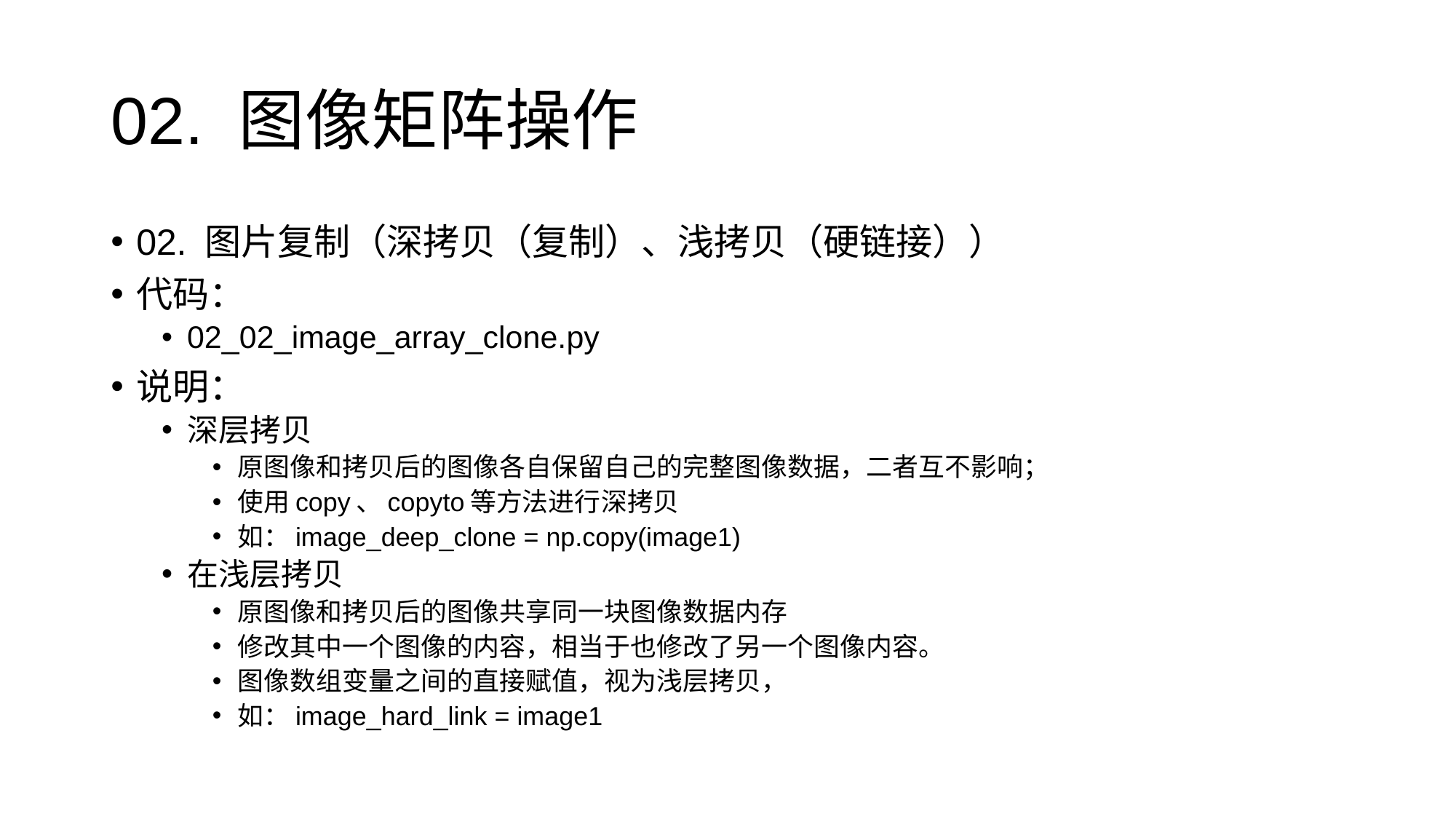

# 02. 图像矩阵操作
02. 图片复制（深拷贝（复制）、浅拷贝（硬链接））
代码：
02_02_image_array_clone.py
说明：
深层拷贝
原图像和拷贝后的图像各自保留自己的完整图像数据，二者互不影响；
使用copy、copyto等方法进行深拷贝
如：image_deep_clone = np.copy(image1)
在浅层拷贝
原图像和拷贝后的图像共享同一块图像数据内存
修改其中一个图像的内容，相当于也修改了另一个图像内容。
图像数组变量之间的直接赋值，视为浅层拷贝，
如：image_hard_link = image1